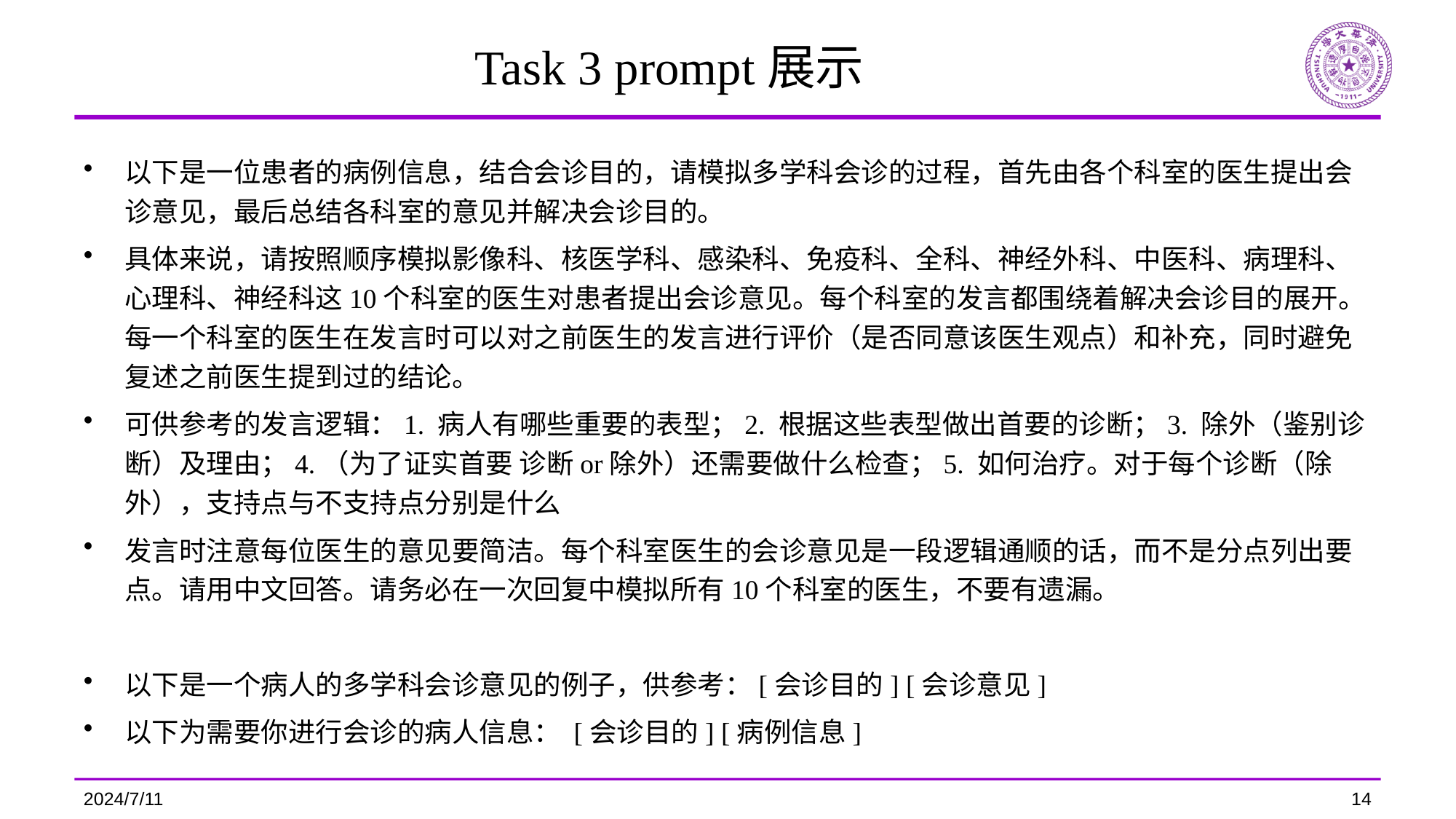

# Task 3 prompt展示
以下是一位患者的病例信息，结合会诊目的，请模拟多学科会诊的过程，首先由各个科室的医生提出会诊意见，最后总结各科室的意见并解决会诊目的。
具体来说，请按照顺序模拟影像科、核医学科、感染科、免疫科、全科、神经外科、中医科、病理科、心理科、神经科这10个科室的医生对患者提出会诊意见。每个科室的发言都围绕着解决会诊目的展开。每一个科室的医生在发言时可以对之前医生的发言进行评价（是否同意该医生观点）和补充，同时避免复述之前医生提到过的结论。
可供参考的发言逻辑：1. 病人有哪些重要的表型；2. 根据这些表型做出首要的诊断；3. 除外（鉴别诊断）及理由；4.（为了证实首要 诊断or除外）还需要做什么检查；5. 如何治疗。对于每个诊断（除外），支持点与不支持点分别是什么
发言时注意每位医生的意见要简洁。每个科室医生的会诊意见是一段逻辑通顺的话，而不是分点列出要点。请用中文回答。请务必在一次回复中模拟所有10个科室的医生，不要有遗漏。

以下是一个病人的多学科会诊意见的例子，供参考：[会诊目的] [会诊意见]
以下为需要你进行会诊的病人信息： [会诊目的] [病例信息]
2024/7/11

14